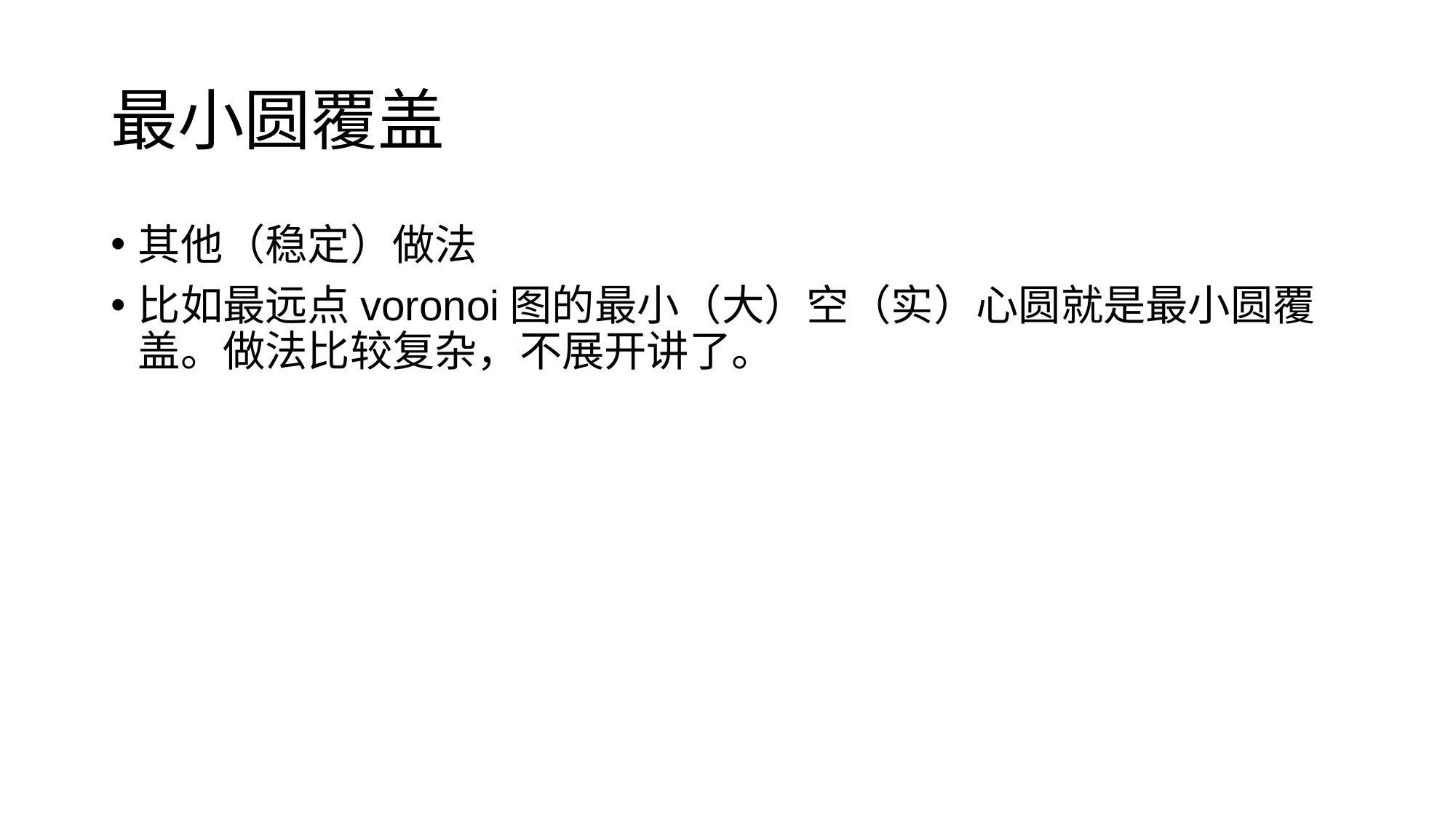

# 最小圆覆盖
其他（稳定）做法
比如最远点voronoi图的最小（大）空（实）心圆就是最小圆覆盖。做法比较复杂，不展开讲了。